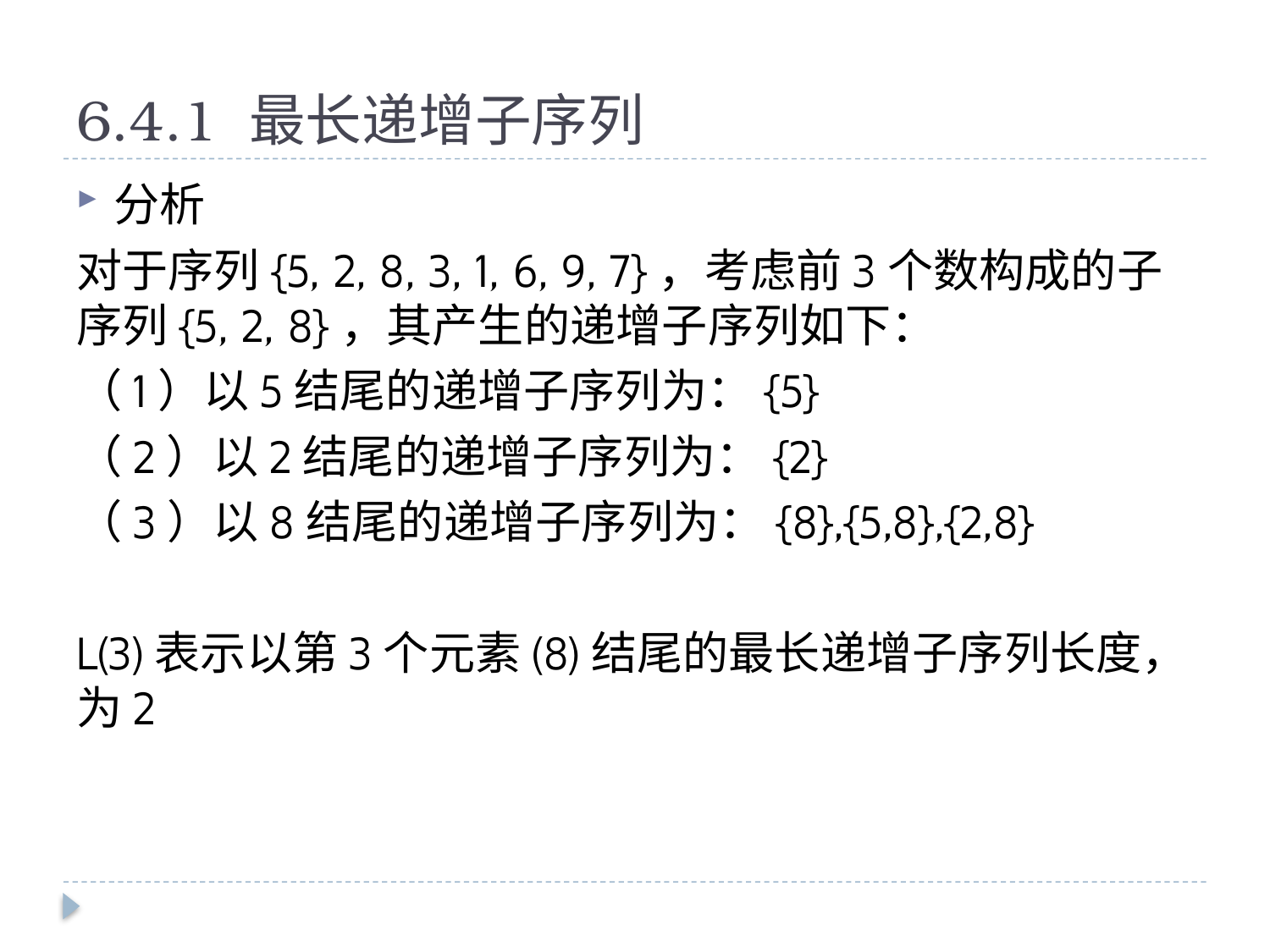

# 6.4.1 最长递增子序列
分析
对于序列{5, 2, 8, 3, 1, 6, 9, 7}，考虑前3个数构成的子序列{5, 2, 8}，其产生的递增子序列如下：
（1）以5结尾的递增子序列为：{5}
（2）以2结尾的递增子序列为：{2}
（3）以8结尾的递增子序列为：{8},{5,8},{2,8}

L(3)表示以第3个元素(8)结尾的最长递增子序列长度，为2